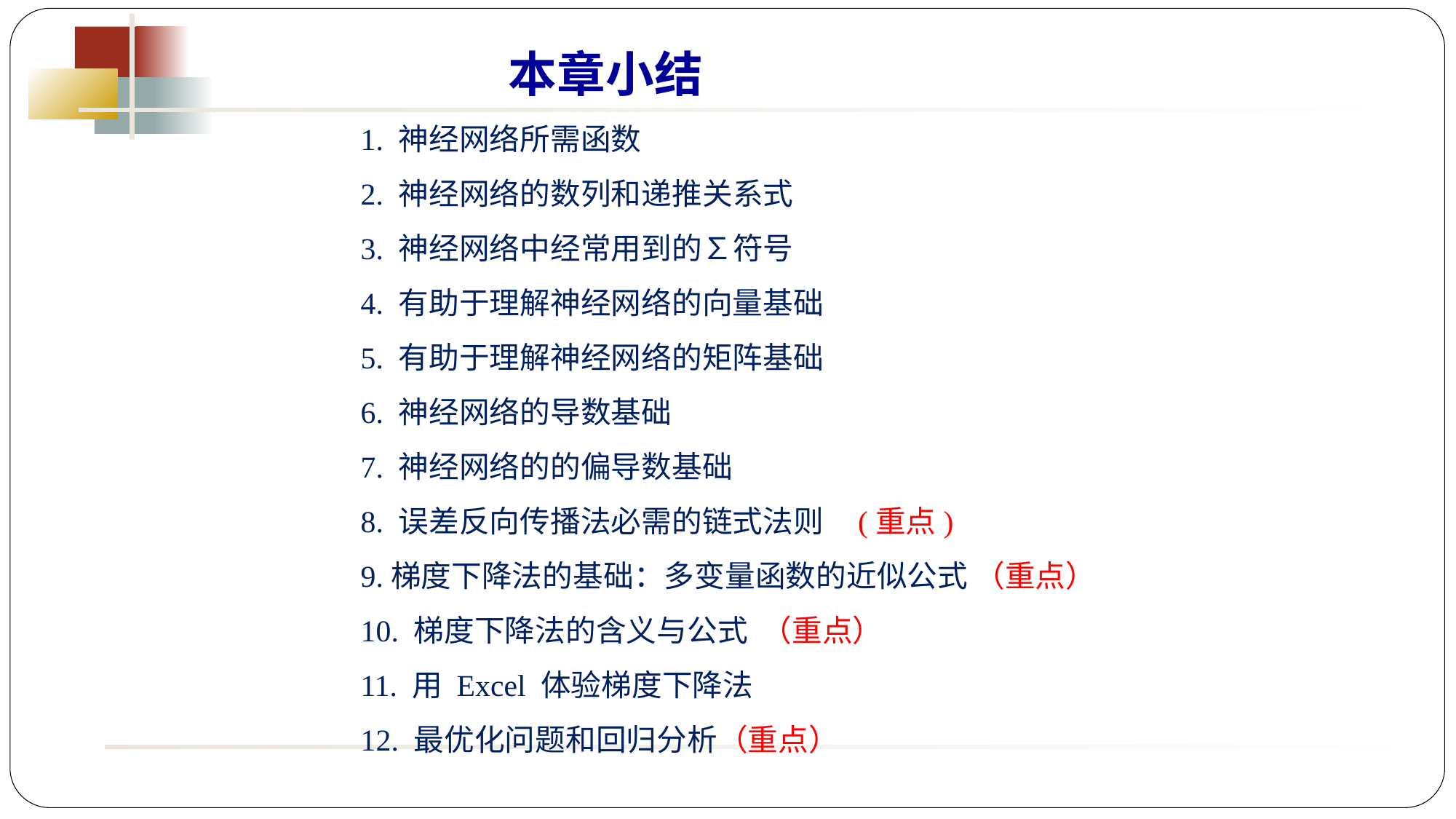

本章小结
1. 神经网络所需函数
2. 神经网络的数列和递推关系式
3. 神经网络中经常用到的∑符号
4. 有助于理解神经网络的向量基础
5. 有助于理解神经网络的矩阵基础
6. 神经网络的导数基础
7. 神经网络的的偏导数基础
8. 误差反向传播法必需的链式法则    (重点)
9.梯度下降法的基础：多变量函数的近似公式 （重点）
10. 梯度下降法的含义与公式  （重点）
11. 用 Excel 体验梯度下降法
12. 最优化问题和回归分析（重点）